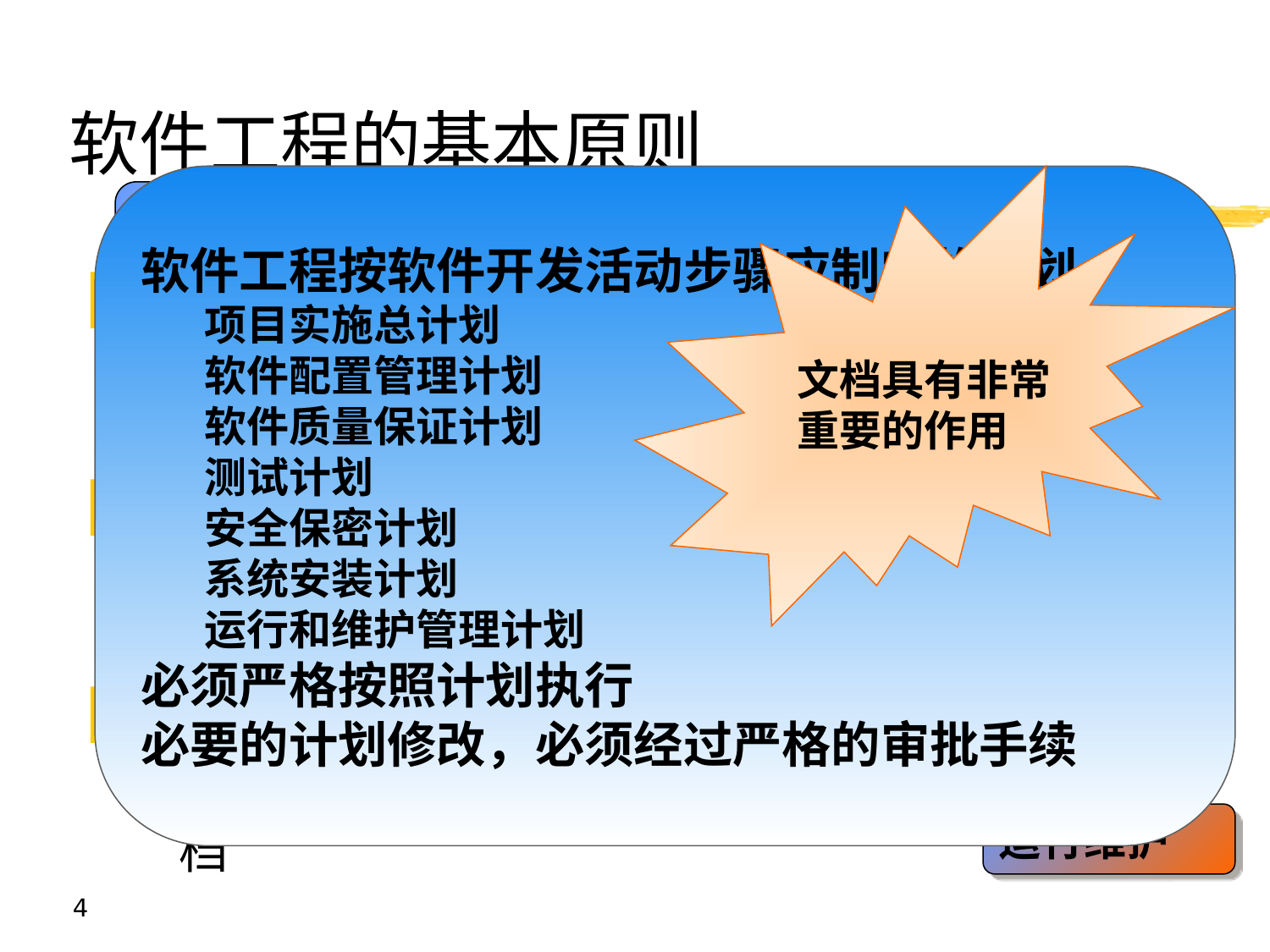

# 软件工程的基本原则
软件工程按软件开发活动步骤应制定的计划
项目实施总计划
软件配置管理计划
软件质量保证计划
测试计划
安全保密计划
系统安装计划
运行和维护管理计划
必须严格按照计划执行
必要的计划修改，必须经过严格的审批手续
文档具有非常
重要的作用
可行性研究与开发计划
划分软件生命期
在时间上进行分解，将软件开发过程分解为一系列的分阶段的任务
进行计划评审
和一般工程项目一样，软件开发要严格按计划管理，坚持进行阶段评审
编制软件文档
在软件工程每一阶段都要编制完整、精确的文档
需求分析
概要设计
详细设计
开发/编码
维护阶段的测试
运行维护
4